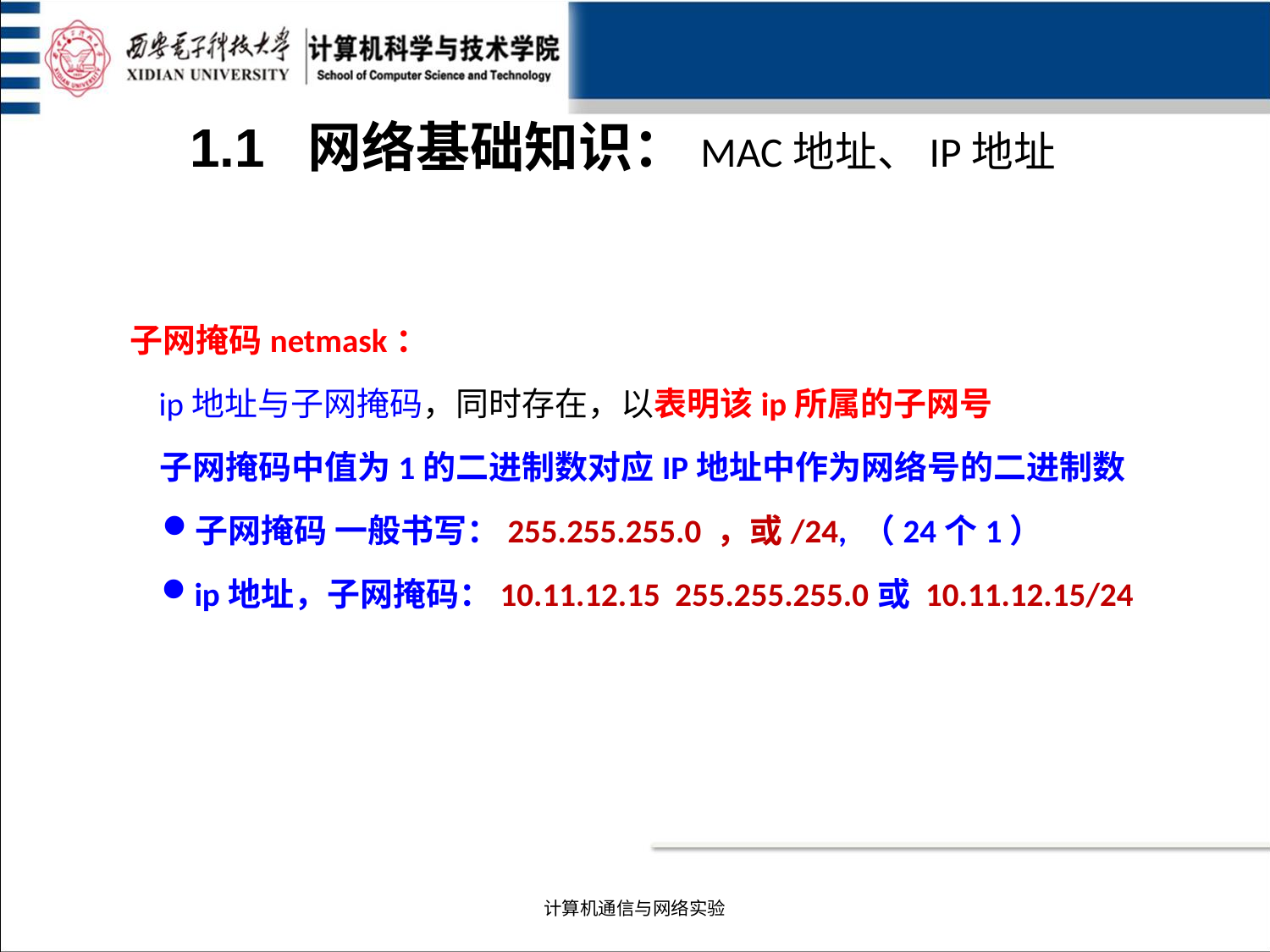

1.1  网络基础知识：MAC地址、IP地址
 子网掩码netmask：
      ip地址与子网掩码，同时存在，以表明该ip所属的子网号
     子网掩码中值为1的二进制数对应IP地址中作为网络号的二进制数
子网掩码 一般书写：255.255.255.0 ，或/24, （24个1）
ip地址，子网掩码：10.11.12.15  255.255.255.0或 10.11.12.15/24

计算机通信与网络实验